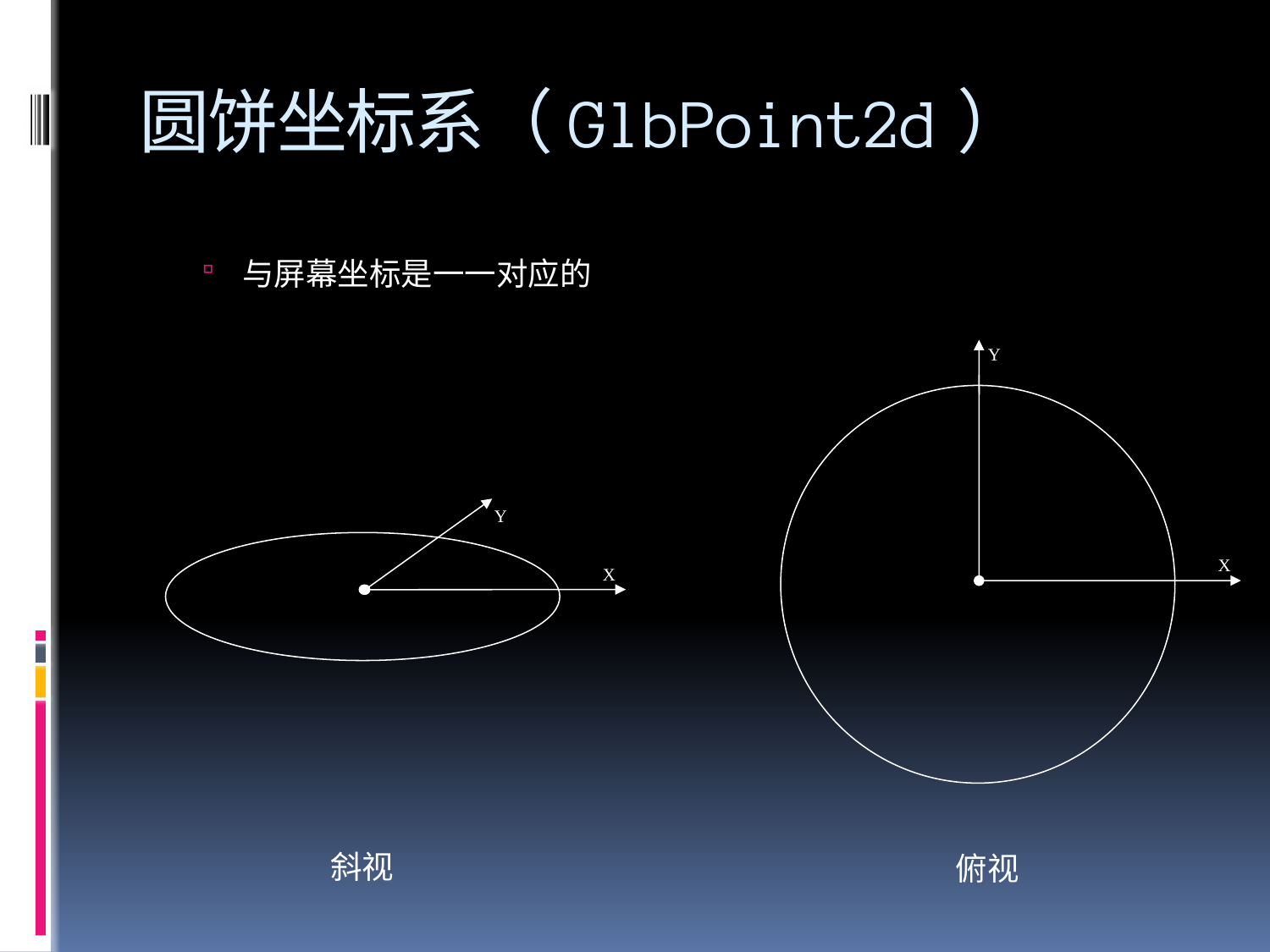

# 圆饼坐标系（GlbPoint2d）
与屏幕坐标是一一对应的

Y

X

Y
X

斜视
俯视